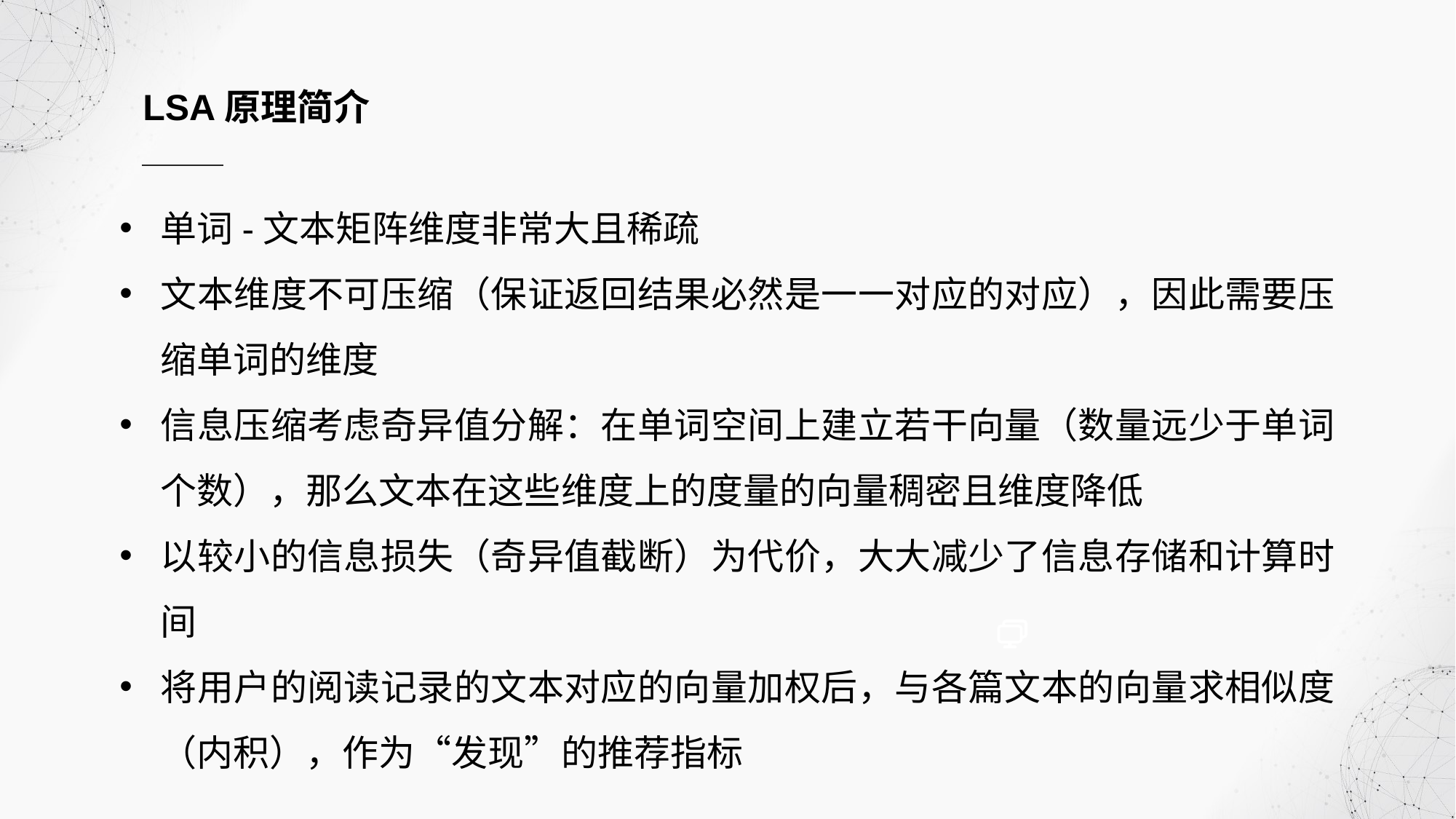

LSA原理简介

单词-文本矩阵维度非常大且稀疏
文本维度不可压缩（保证返回结果必然是一一对应的对应），因此需要压缩单词的维度
信息压缩考虑奇异值分解：在单词空间上建立若干向量（数量远少于单词个数），那么文本在这些维度上的度量的向量稠密且维度降低
以较小的信息损失（奇异值截断）为代价，大大减少了信息存储和计算时间
将用户的阅读记录的文本对应的向量加权后，与各篇文本的向量求相似度（内积），作为“发现”的推荐指标